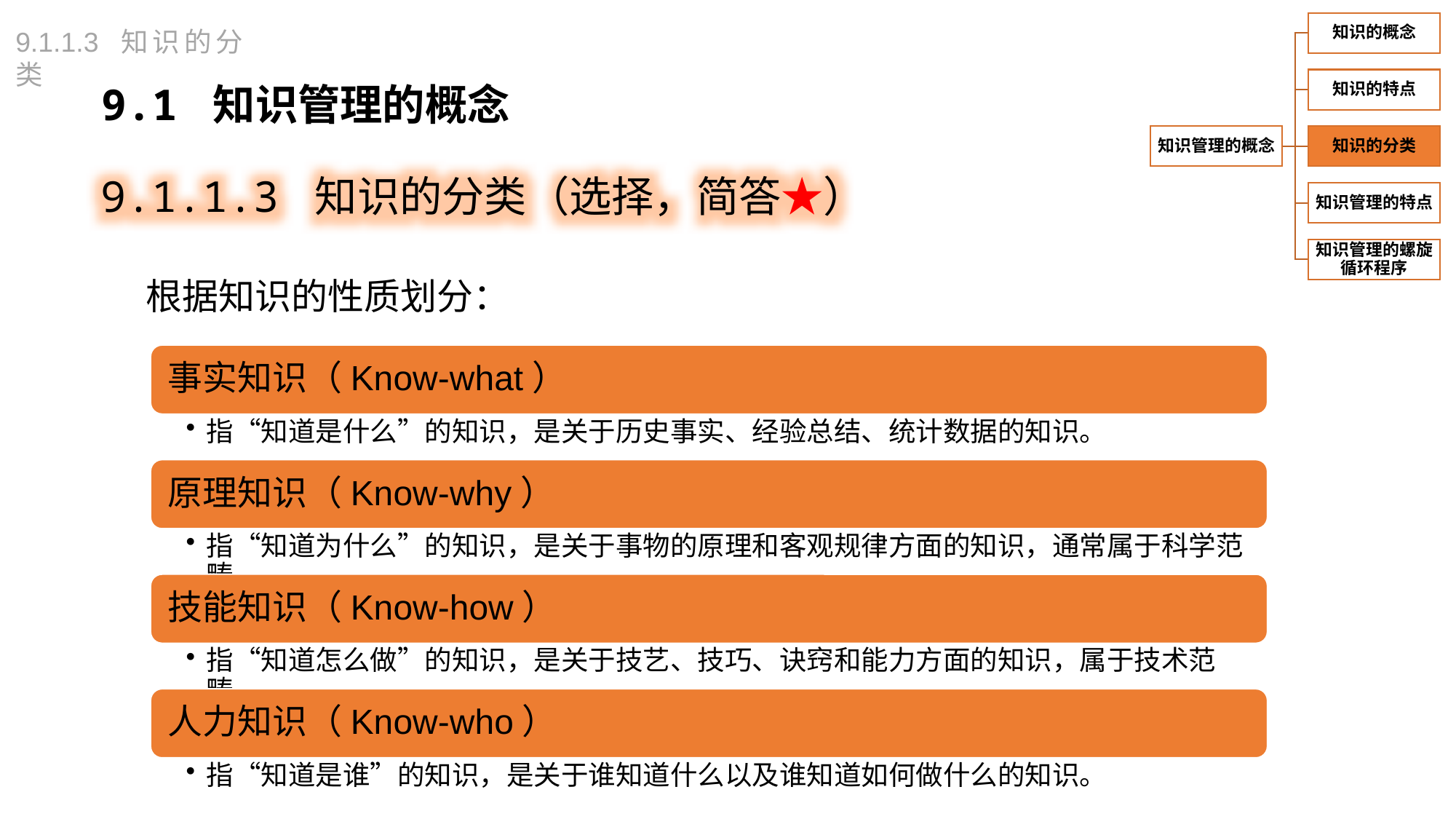

知识管理的概念
知识的概念
知识的特点
知识的分类
知识管理的特点
知识管理的螺旋循环程序
9.1.1.3 知识的分类
9.1 知识管理的概念
9.1.1.3 知识的分类（选择，简答★）
根据知识的性质划分：
事实知识（Know-what）
指“知道是什么”的知识，是关于历史事实、经验总结、统计数据的知识。
原理知识（Know-why）
指“知道为什么”的知识，是关于事物的原理和客观规律方面的知识，通常属于科学范畴。
技能知识（Know-how）
指“知道怎么做”的知识，是关于技艺、技巧、诀窍和能力方面的知识，属于技术范畴。
人力知识（Know-who）
指“知道是谁”的知识，是关于谁知道什么以及谁知道如何做什么的知识。